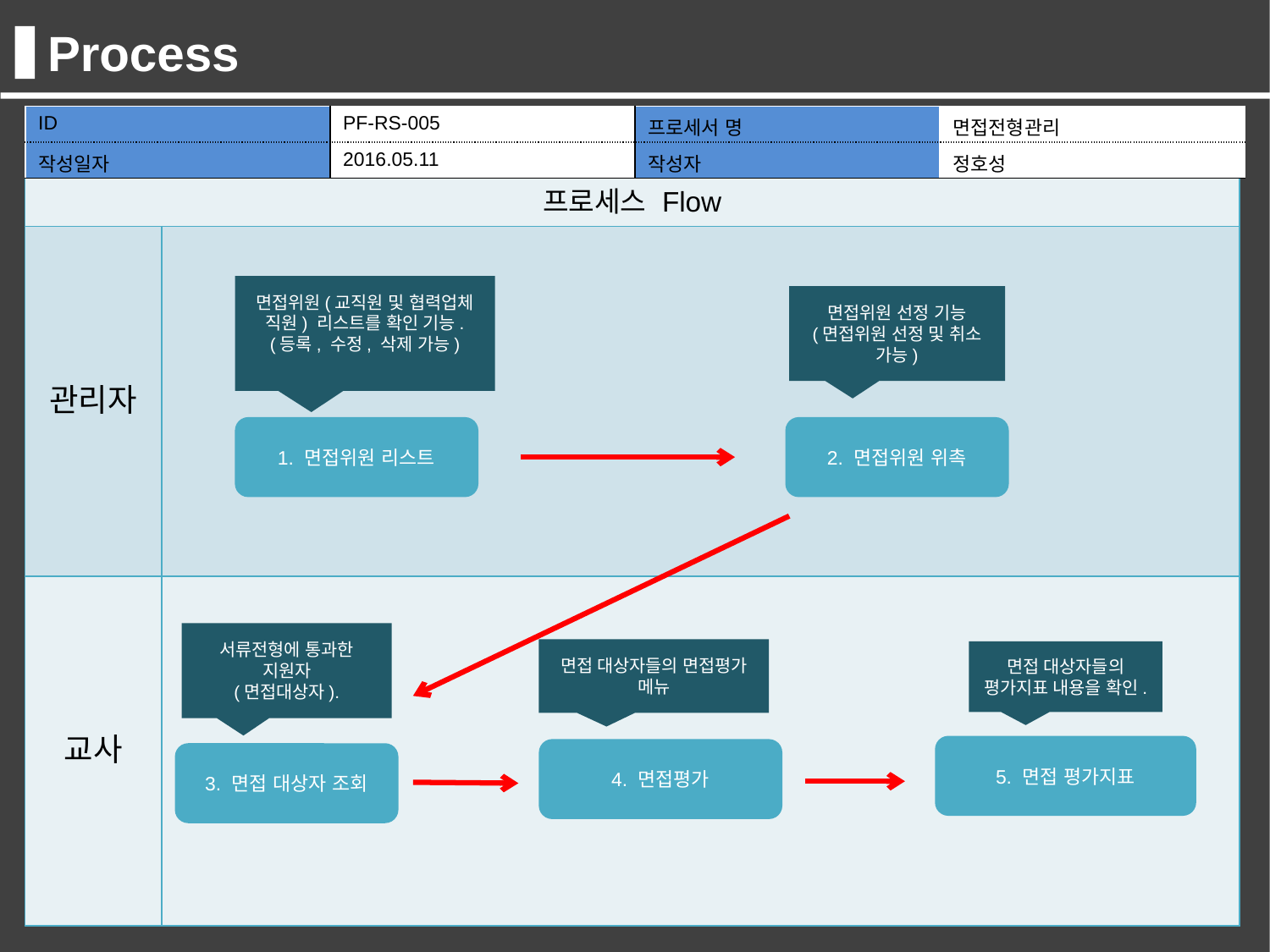

Process

| ID | PF-RS-005 | 프로세서 명 | 면접전형관리 |
| --- | --- | --- | --- |
| 작성일자 | 2016.05.11 | 작성자 | 정호성 |
| 프로세스 Flow |  |
| --- | --- |
| 관리자 |  |
| 교사 |  |
면접위원(교직원 및 협력업체 직원) 리스트를 확인 기능.
(등록, 수정, 삭제 가능)

면접위원 선정 기능
(면접위원 선정 및 취소 가능)
1. 면접위원 리스트
2. 면접위원 위촉
서류전형에 통과한 지원자
(면접대상자).
면접 대상자들의 면접평가 메뉴
면접 대상자들의 평가지표 내용을 확인.
5. 면접 평가지표
4. 면접평가
3. 면접 대상자 조회